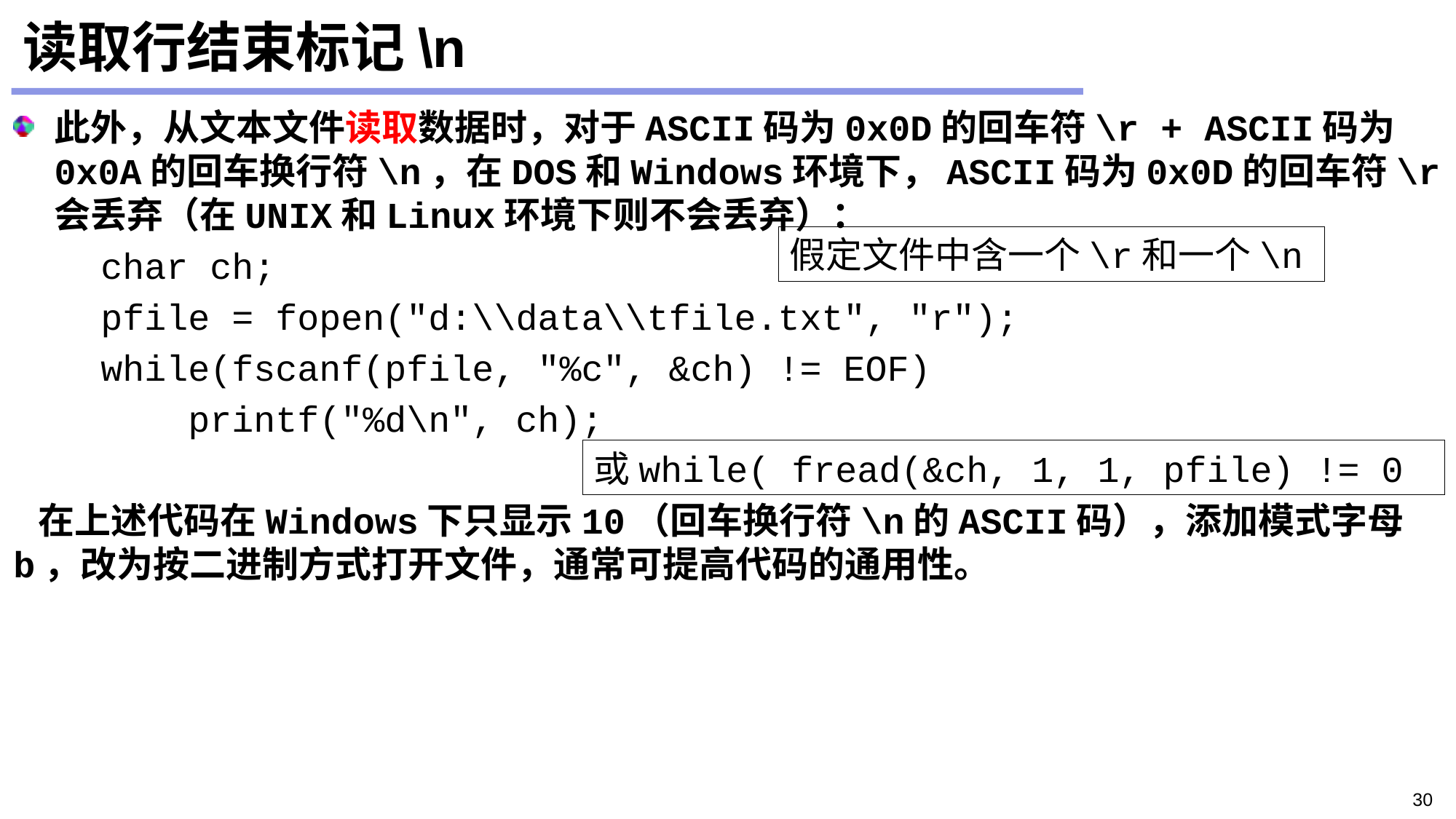

# 读取行结束标记\n
此外，从文本文件读取数据时，对于ASCII码为0x0D的回车符\r + ASCII码为0x0A的回车换行符\n，在DOS和Windows环境下，ASCII码为0x0D的回车符\r会丢弃（在UNIX和Linux环境下则不会丢弃）：
    char ch;
    pfile = fopen("d:\\data\\tfile.txt", "r");
    while(fscanf(pfile, "%c", &ch) != EOF)
        printf("%d\n", ch);

  在上述代码在Windows下只显示10（回车换行符\n的ASCII码），添加模式字母b，改为按二进制方式打开文件，通常可提高代码的通用性。

假定文件中含一个\r和一个\n
或while( fread(&ch, 1, 1, pfile) != 0
30